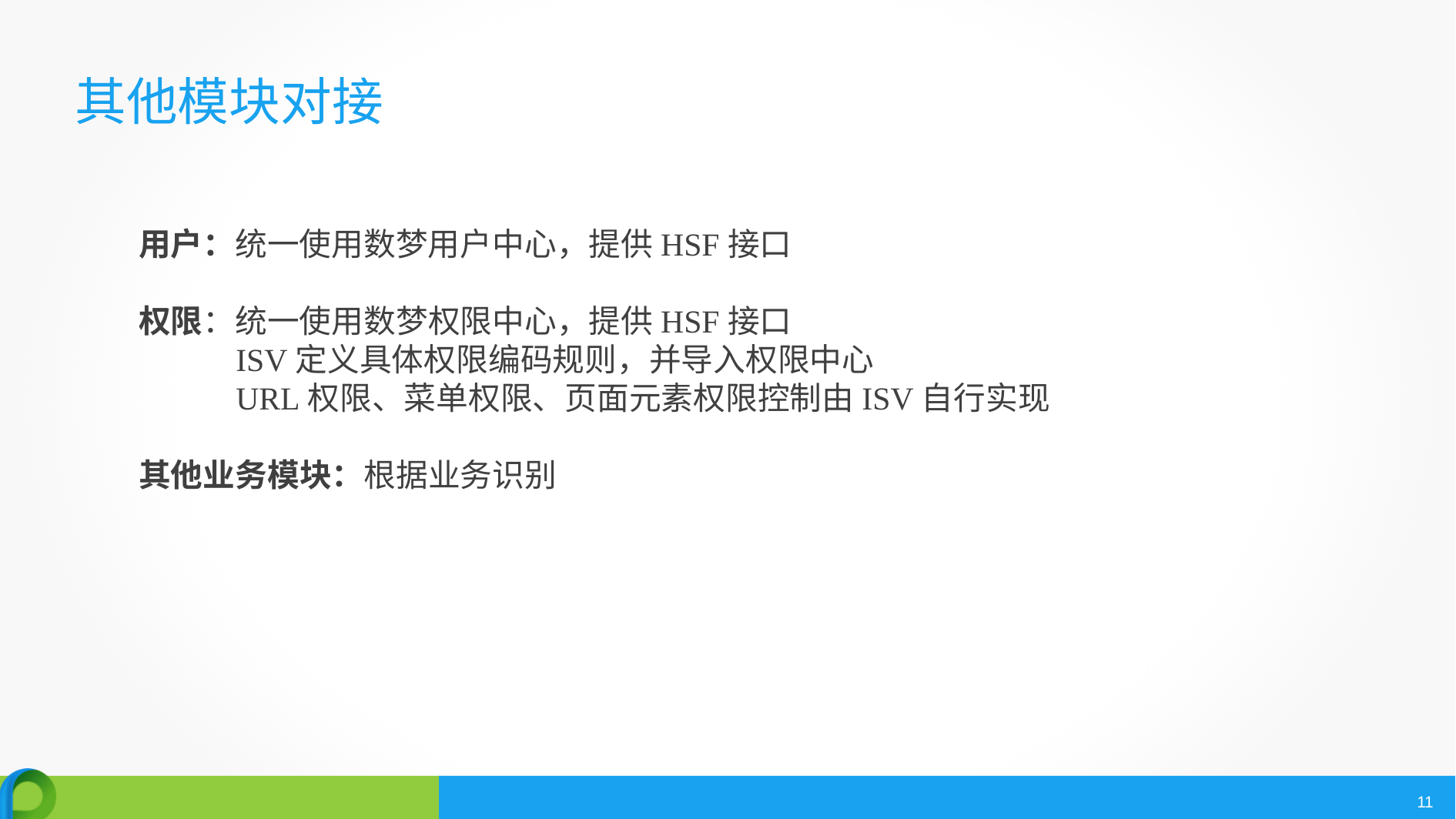

# 其他模块对接
用户：统一使用数梦用户中心，提供HSF接口

权限：统一使用数梦权限中心，提供HSF接口
            ISV定义具体权限编码规则，并导入权限中心
            URL权限、菜单权限、页面元素权限控制由ISV自行实现

其他业务模块：根据业务识别